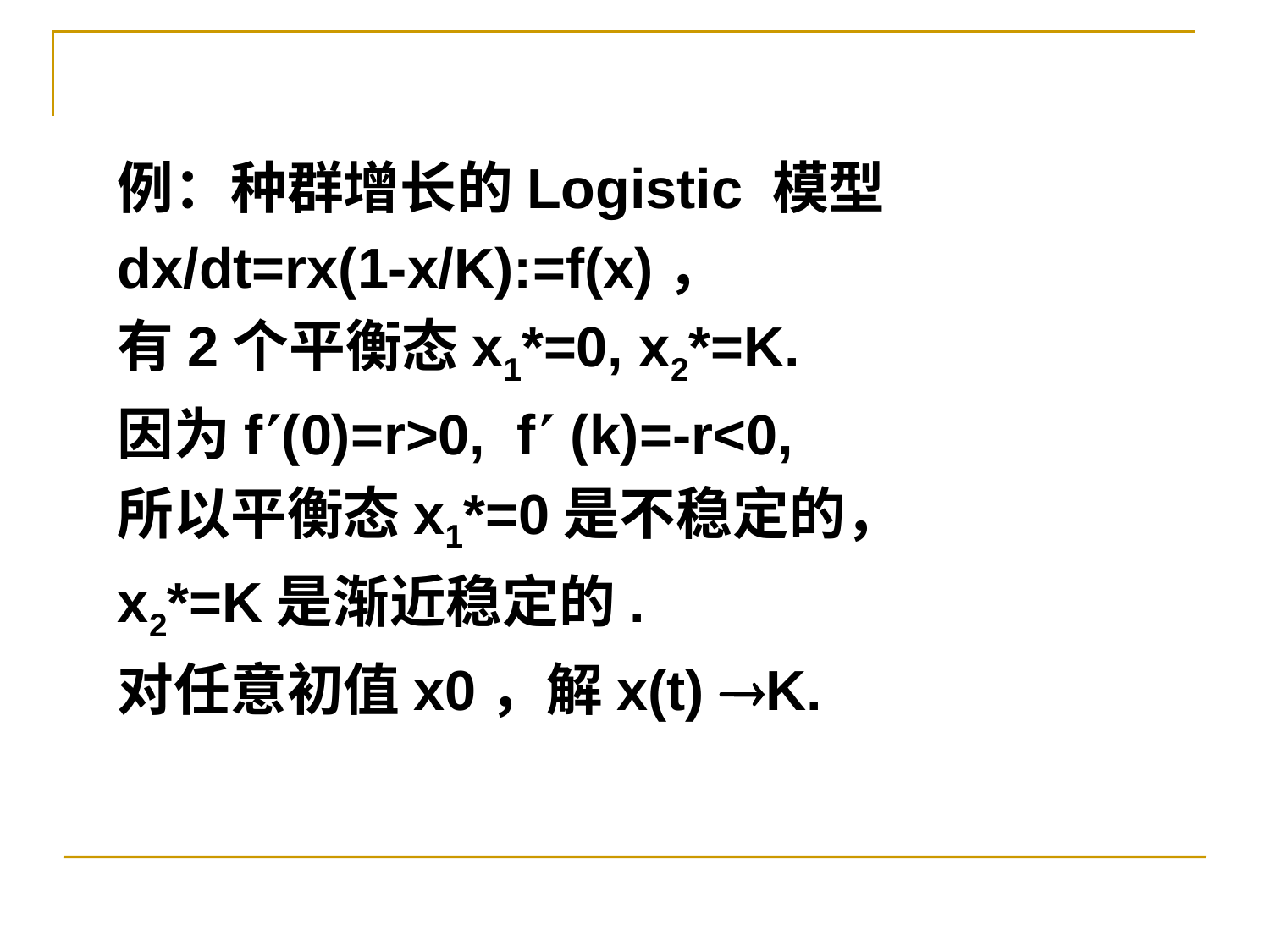

例：种群增长的Logistic 模型
dx/dt=rx(1-x/K):=f(x)，
有2个平衡态x1*=0, x2*=K.
因为f′(0)=r>0,  f′ (k)=-r<0,
所以平衡态x1*=0是不稳定的，
x2*=K是渐近稳定的.
对任意初值x0，解x(t) →K.